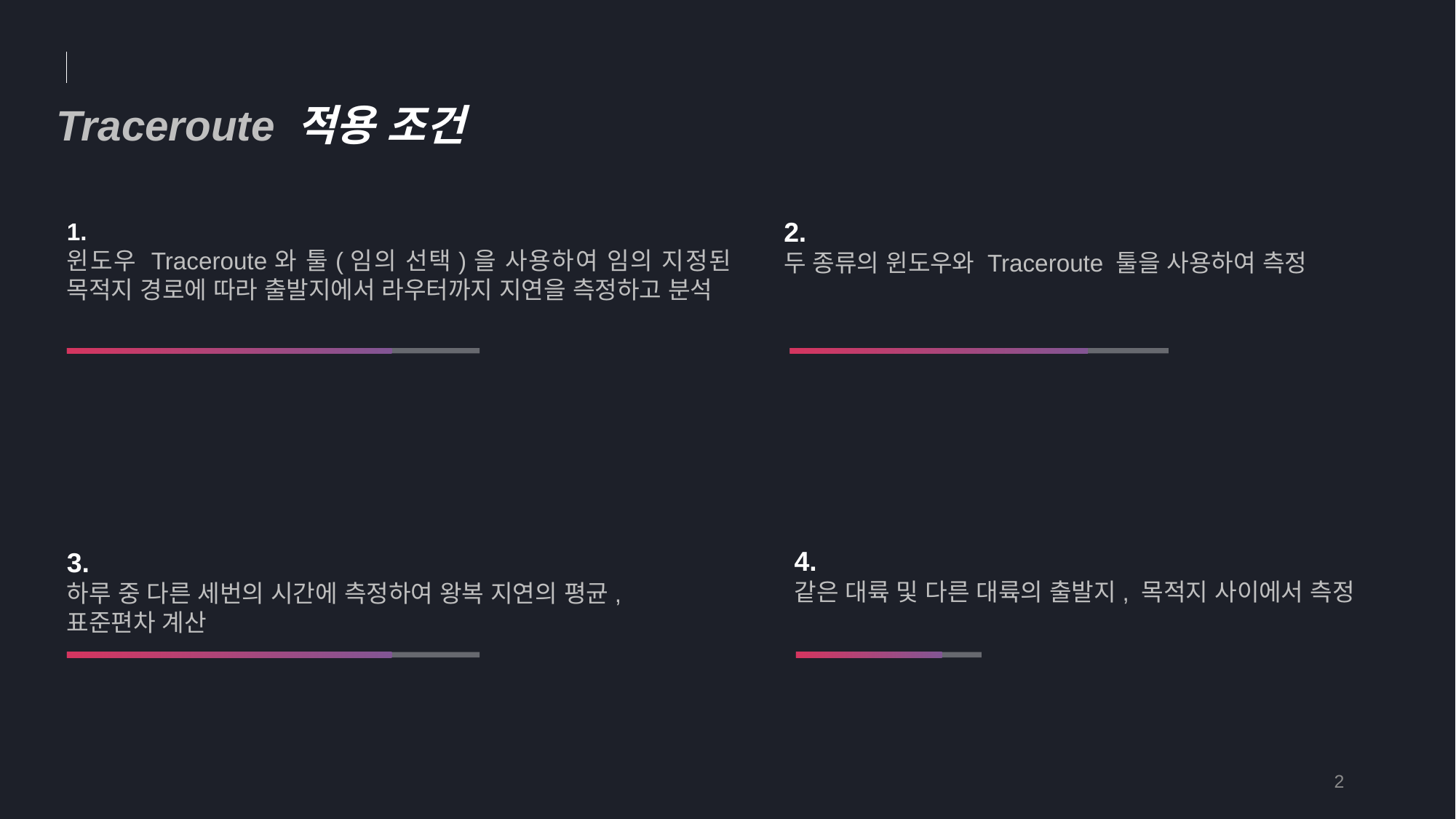

Traceroute 적용 조건
2.
두 종류의 윈도우와 Traceroute 툴을 사용하여 측정
1.
윈도우 Traceroute와 툴(임의 선택)을 사용하여 임의 지정된 목적지 경로에 따라 출발지에서 라우터까지 지연을 측정하고 분석

4.
같은 대륙 및 다른 대륙의 출발지, 목적지 사이에서 측정
3.
하루 중 다른 세번의 시간에 측정하여 왕복 지연의 평균,
표준편차 계산

2